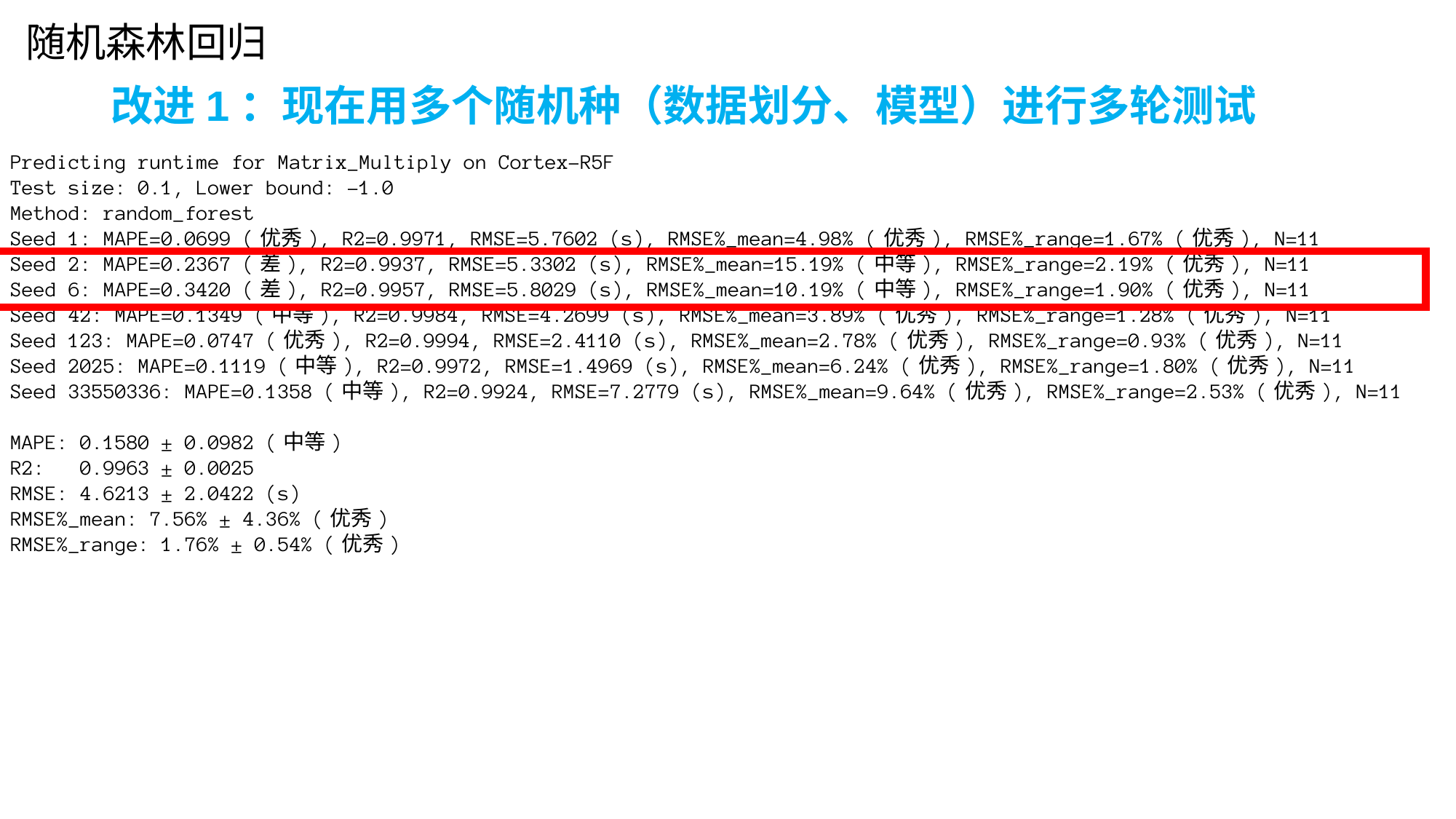

随机森林回归
# 改进1：现在用多个随机种（数据划分、模型）进行多轮测试
Predicting runtime for Matrix_Multiply on Cortex-R5F
Test size: 0.1, Lower bound: -1.0
Method: random_forest
Seed 1: MAPE=0.0699 (优秀), R2=0.9971, RMSE=5.7602 (s), RMSE%_mean=4.98% (优秀), RMSE%_range=1.67% (优秀), N=11
Seed 2: MAPE=0.2367 (差), R2=0.9937, RMSE=5.3302 (s), RMSE%_mean=15.19% (中等), RMSE%_range=2.19% (优秀), N=11
Seed 6: MAPE=0.3420 (差), R2=0.9957, RMSE=5.8029 (s), RMSE%_mean=10.19% (中等), RMSE%_range=1.90% (优秀), N=11
Seed 42: MAPE=0.1349 (中等), R2=0.9984, RMSE=4.2699 (s), RMSE%_mean=3.89% (优秀), RMSE%_range=1.28% (优秀), N=11
Seed 123: MAPE=0.0747 (优秀), R2=0.9994, RMSE=2.4110 (s), RMSE%_mean=2.78% (优秀), RMSE%_range=0.93% (优秀), N=11
Seed 2025: MAPE=0.1119 (中等), R2=0.9972, RMSE=1.4969 (s), RMSE%_mean=6.24% (优秀), RMSE%_range=1.80% (优秀), N=11
Seed 33550336: MAPE=0.1358 (中等), R2=0.9924, RMSE=7.2779 (s), RMSE%_mean=9.64% (优秀), RMSE%_range=2.53% (优秀), N=11

MAPE: 0.1580 ± 0.0982 (中等)
R2:   0.9963 ± 0.0025
RMSE: 4.6213 ± 2.0422 (s)
RMSE%_mean: 7.56% ± 4.36% (优秀)
RMSE%_range: 1.76% ± 0.54% (优秀)